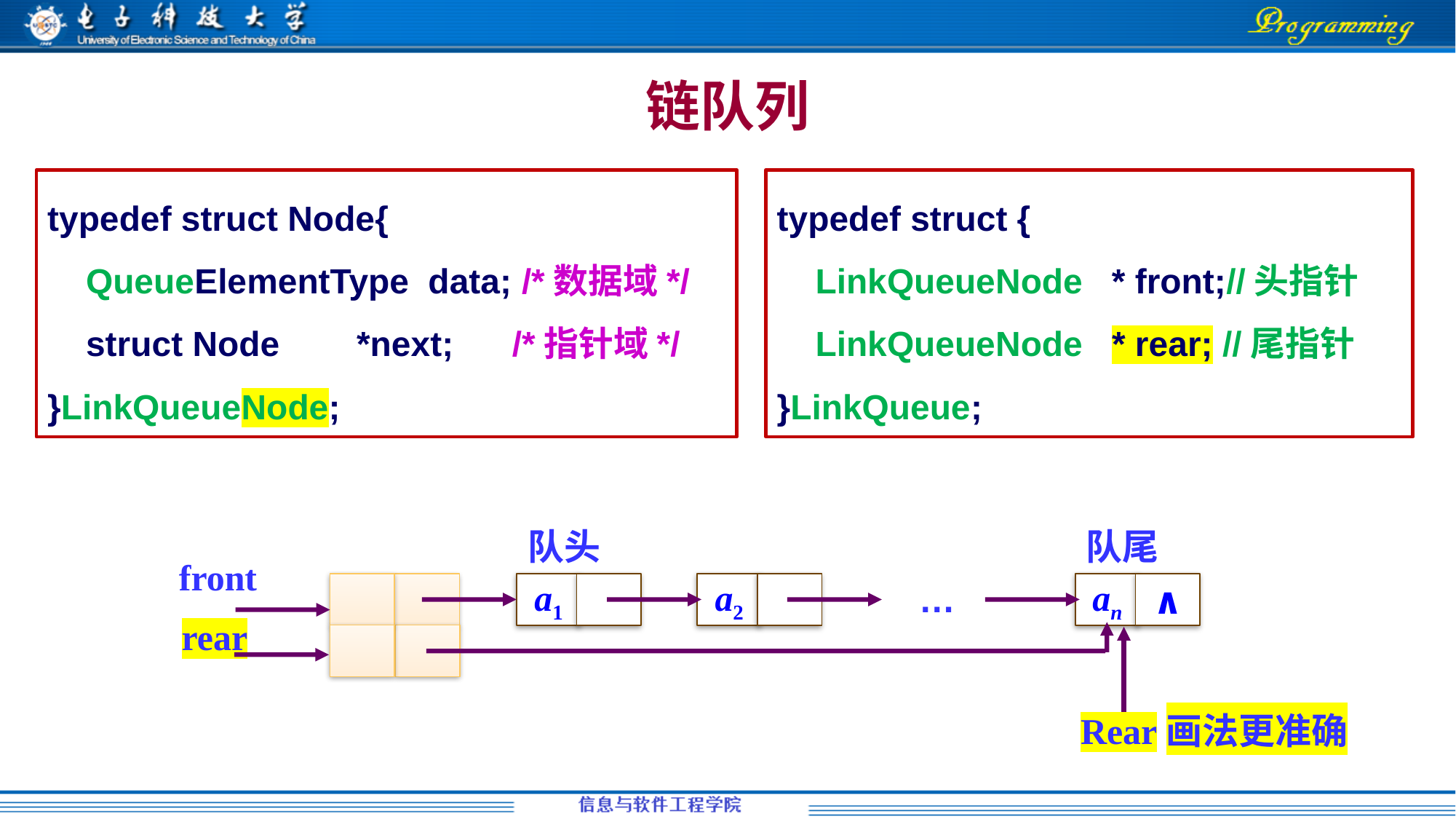

# 链队列
typedef struct Node{
    QueueElementType  data; /*数据域*/
    struct Node        *next;      /*指针域*/
}LinkQueueNode;
typedef struct {
    LinkQueueNode   * front;//头指针
    LinkQueueNode   * rear; //尾指针
}LinkQueue;
队头
队尾
front
…

a1

a2

an
∧

rear

Rear画法更准确